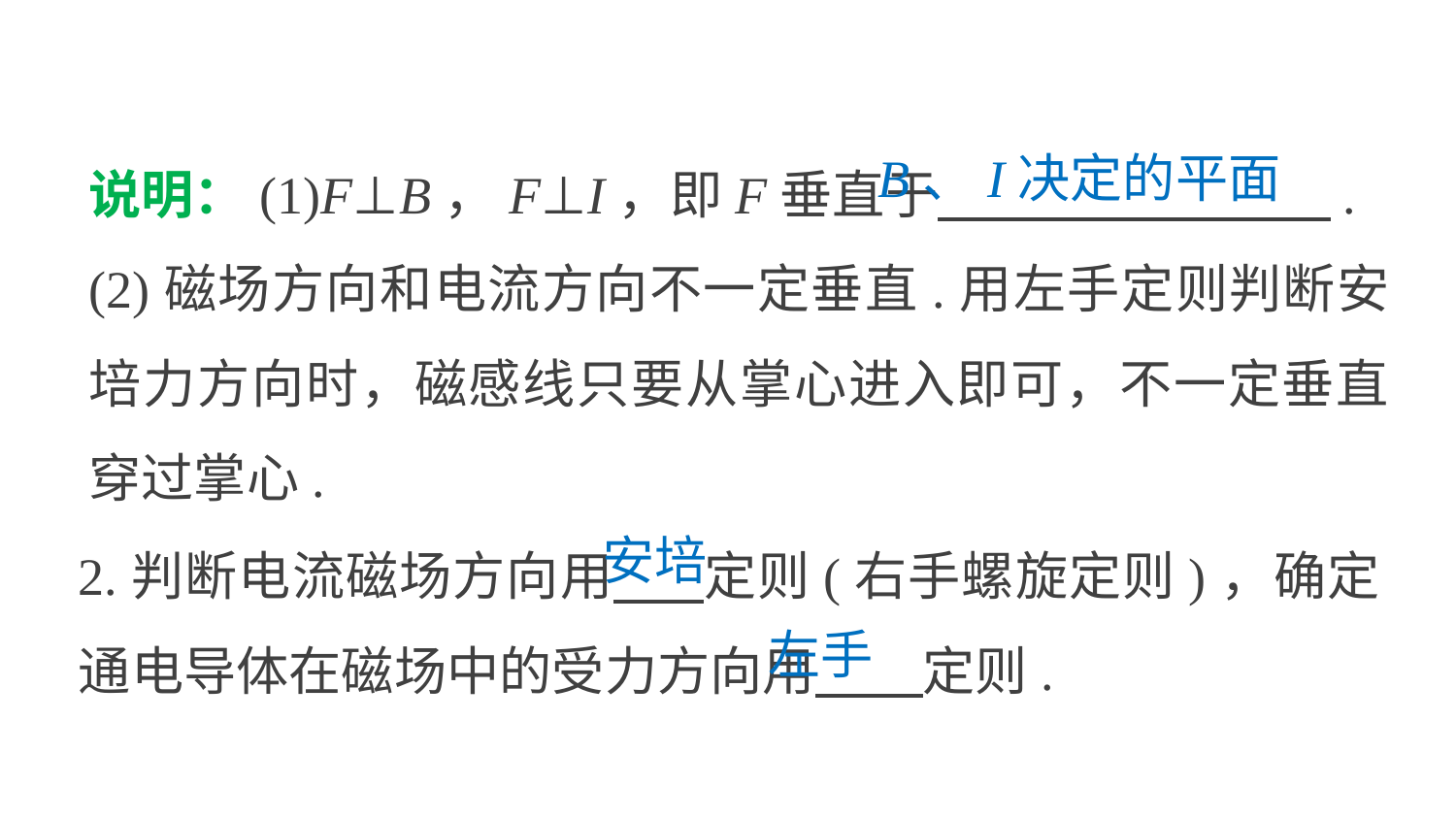

说明：(1)F⊥B，F⊥I，即F垂直于                                 .
(2)磁场方向和电流方向不一定垂直.用左手定则判断安培力方向时，磁感线只要从掌心进入即可，不一定垂直穿过掌心.
B、I决定的平面
2.判断电流磁场方向用       定则(右手螺旋定则)，确定通电导体在磁场中的受力方向用         定则.
安培
左手